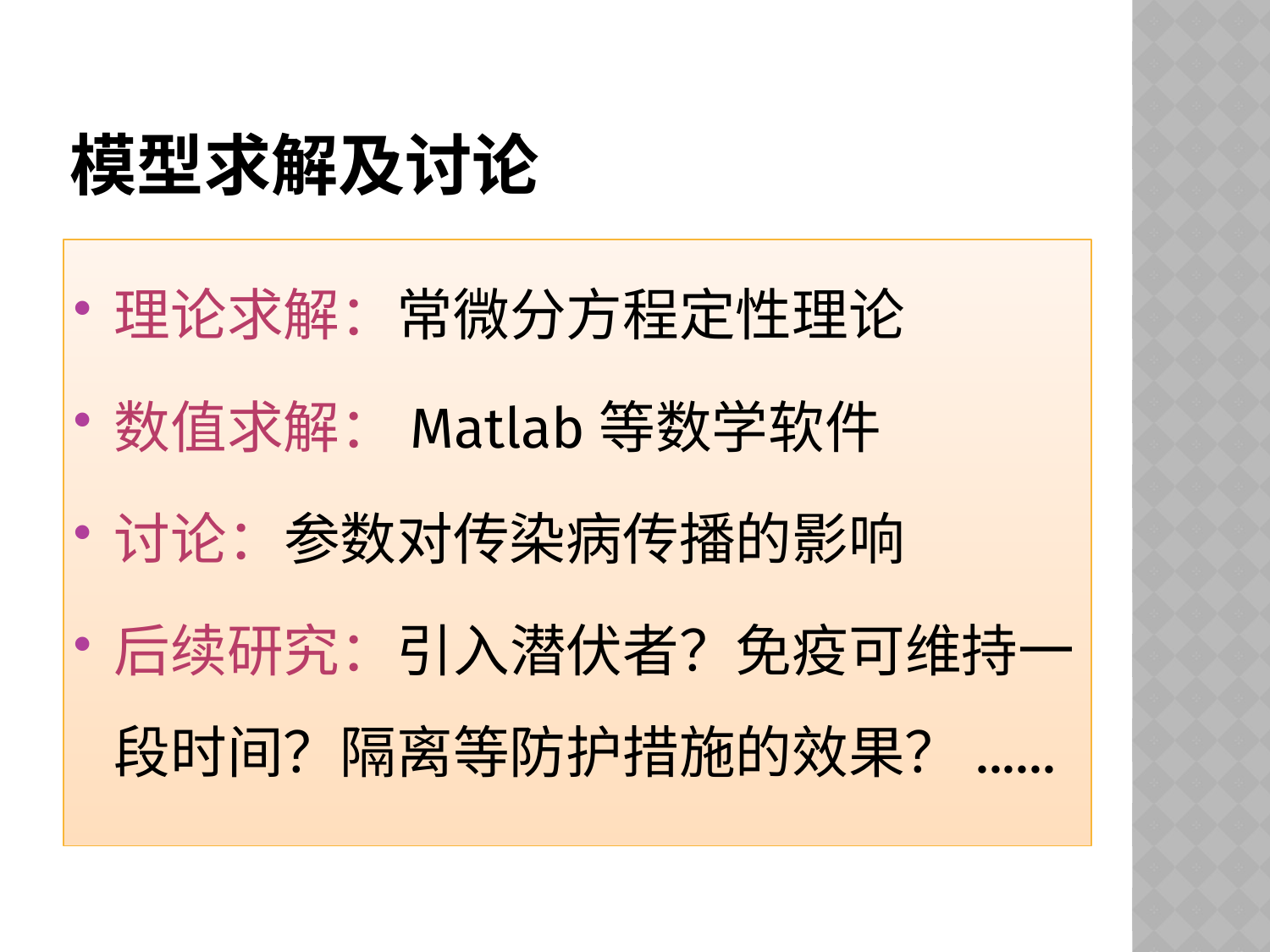

# 模型求解及讨论
理论求解：常微分方程定性理论
数值求解：Matlab等数学软件
讨论：参数对传染病传播的影响
后续研究：引入潜伏者？免疫可维持一段时间？隔离等防护措施的效果？......